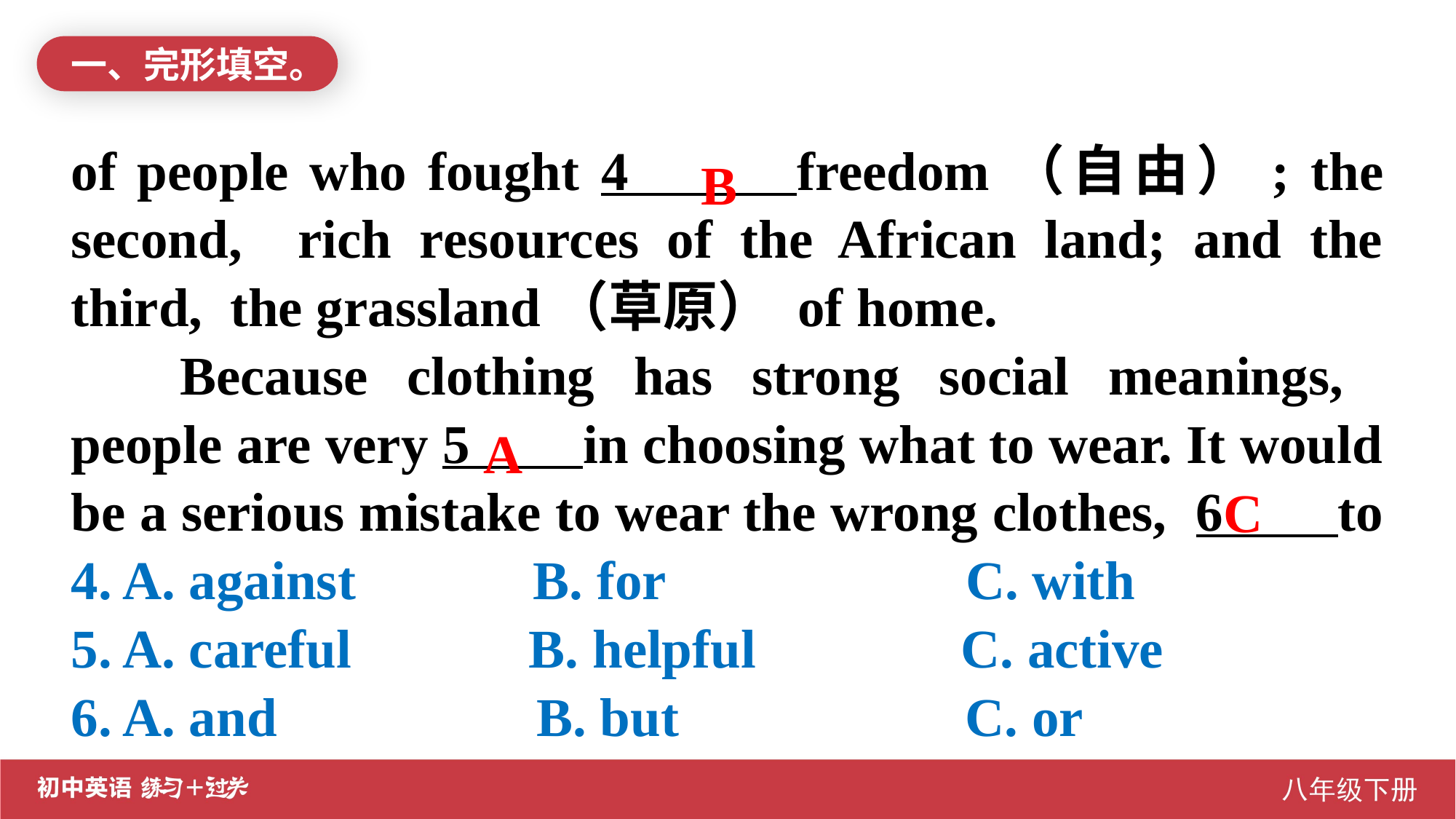

一、完形填空。
of people who fought 4        freedom（自由）; the second,  rich resources of the African land; and the third,  the grassland（草原） of home.
	Because clothing has strong social meanings,  people are very 5        in choosing what to wear. It would be a serious mistake to wear the wrong clothes,  6        to
4. A. against             B. for                      C. with
5. A. careful             B. helpful               C. active
6. A. and                   B. but                     C. or
B
A
C